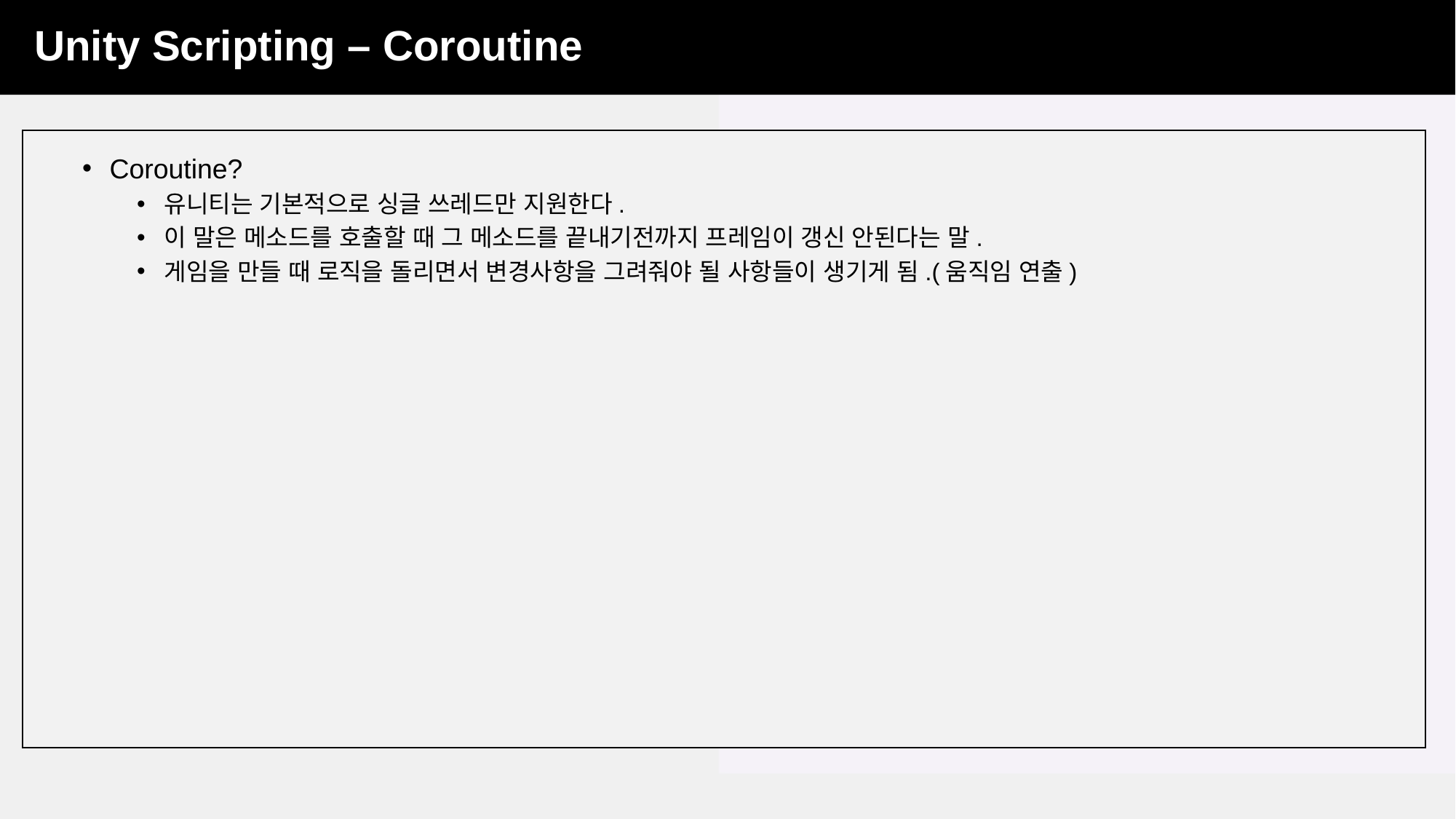

Unity Scripting – Coroutine
Coroutine?
유니티는 기본적으로 싱글 쓰레드만 지원한다.
이 말은 메소드를 호출할 때 그 메소드를 끝내기전까지 프레임이 갱신 안된다는 말.
게임을 만들 때 로직을 돌리면서 변경사항을 그려줘야 될 사항들이 생기게 됨.(움직임 연출)